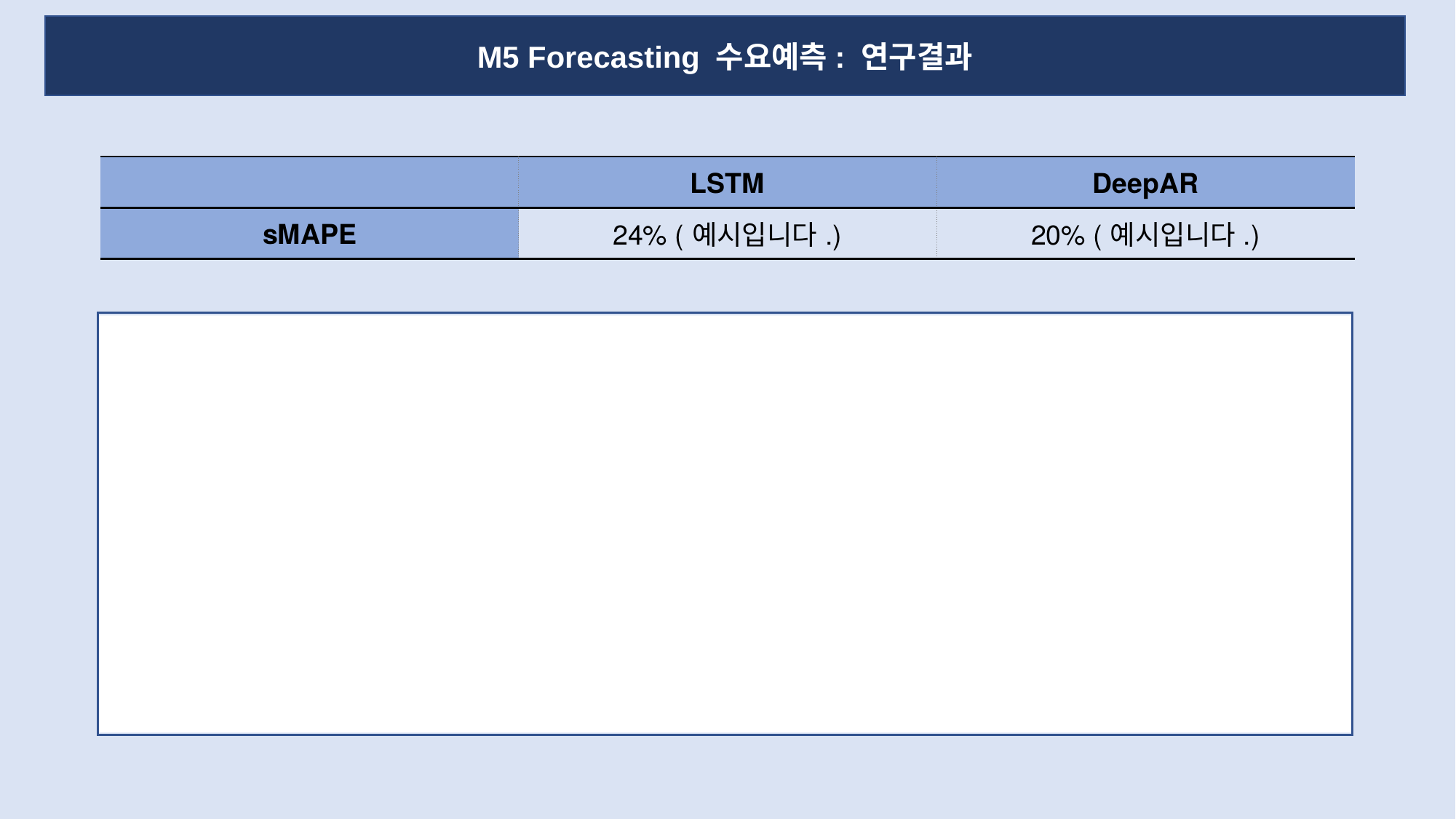

M5 Forecasting 수요예측: 연구결과
|  | LSTM | DeepAR |
| --- | --- | --- |
| sMAPE | 24% (예시입니다.) | 20% (예시입니다.) |